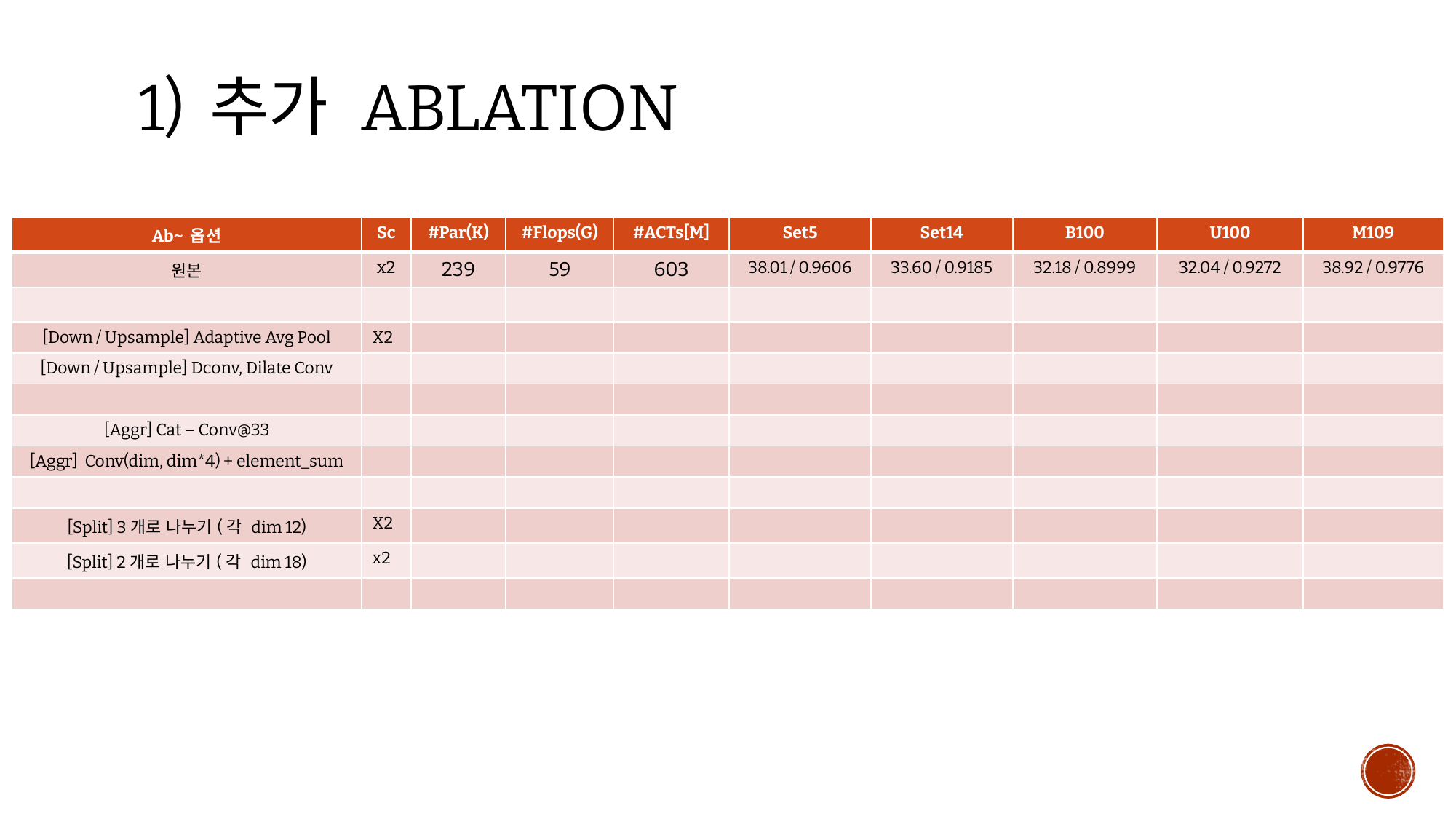

# 1) 추가 Ablation
| Ab~ 옵션 | Sc | #Par(K) | #Flops(G) | #ACTs[M] | Set5 | Set14 | B100 | U100 | M109 |
| --- | --- | --- | --- | --- | --- | --- | --- | --- | --- |
| 원본 | x2 | 239 | 59 | 603 | 38.01 / 0.9606 | 33.60 / 0.9185 | 32.18 / 0.8999 | 32.04 / 0.9272 | 38.92 / 0.9776 |
|  |  |  |  |  |  |  |  |  |  |
| [Down / Upsample] Adaptive Avg Pool | X2 |  |  |  |  |  |  |  |  |
| [Down / Upsample] Dconv, Dilate Conv |  |  |  |  |  |  |  |  |  |
|  |  |  |  |  |  |  |  |  |  |
| [Aggr] Cat – Conv@33 |  |  |  |  |  |  |  |  |  |
| [Aggr] Conv(dim, dim\*4) + element\_sum |  |  |  |  |  |  |  |  |  |
|  |  |  |  |  |  |  |  |  |  |
| [Split] 3개로 나누기(각 dim 12) | X2 |  |  |  |  |  |  |  |  |
| [Split] 2개로 나누기(각 dim 18) | x2 |  |  |  |  |  |  |  |  |
|  |  |  |  |  |  |  |  |  |  |